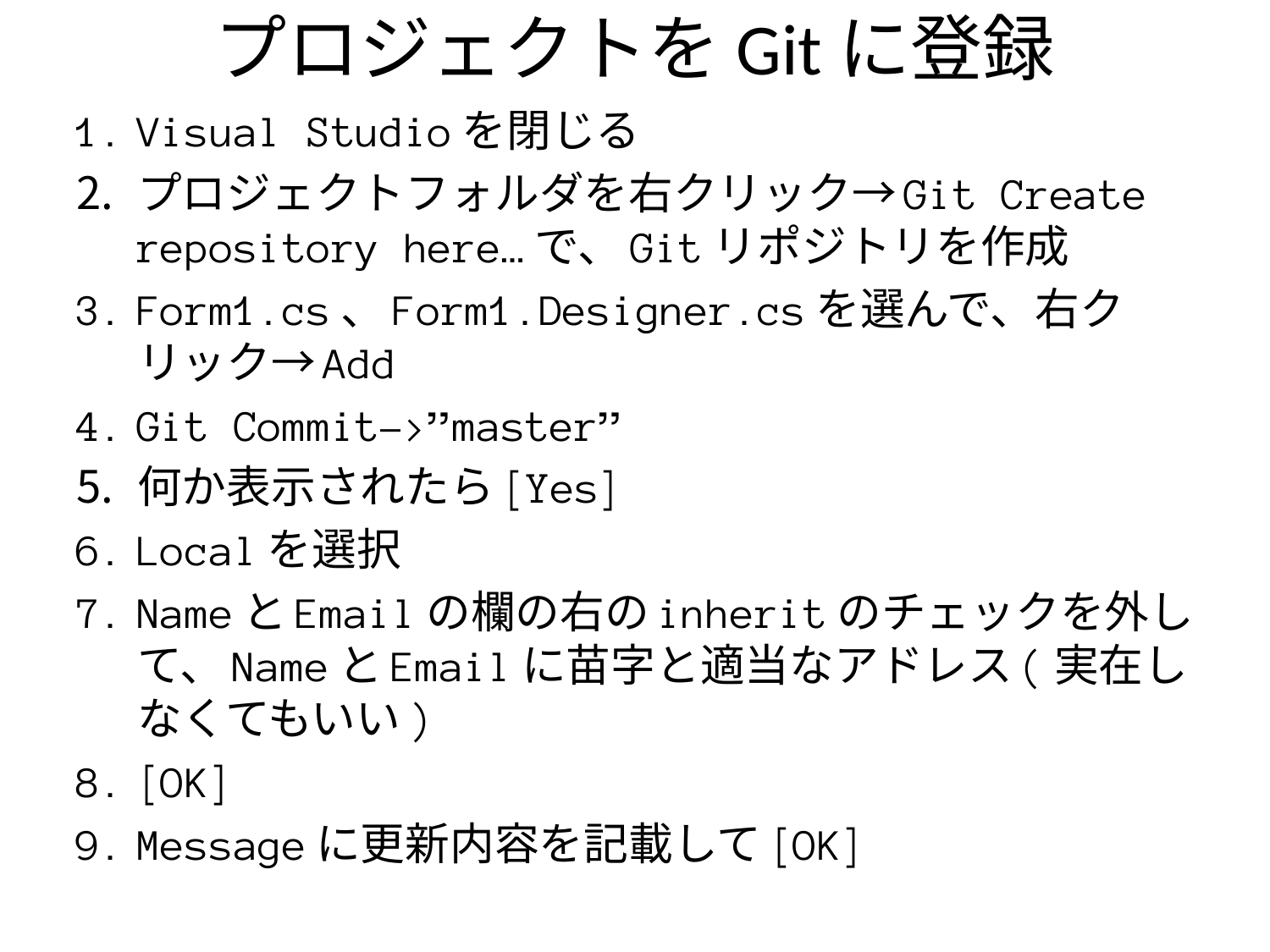

# プロジェクトをGitに登録
Visual Studioを閉じる
プロジェクトフォルダを右クリック→Git Create repository here…で、Gitリポジトリを作成
Form1.cs、Form1.Designer.csを選んで、右クリック→Add
Git Commit->”master”
何か表示されたら[Yes]
Localを選択
NameとEmailの欄の右のinheritのチェックを外して、NameとEmailに苗字と適当なアドレス(実在しなくてもいい)
[OK]
Messageに更新内容を記載して[OK]